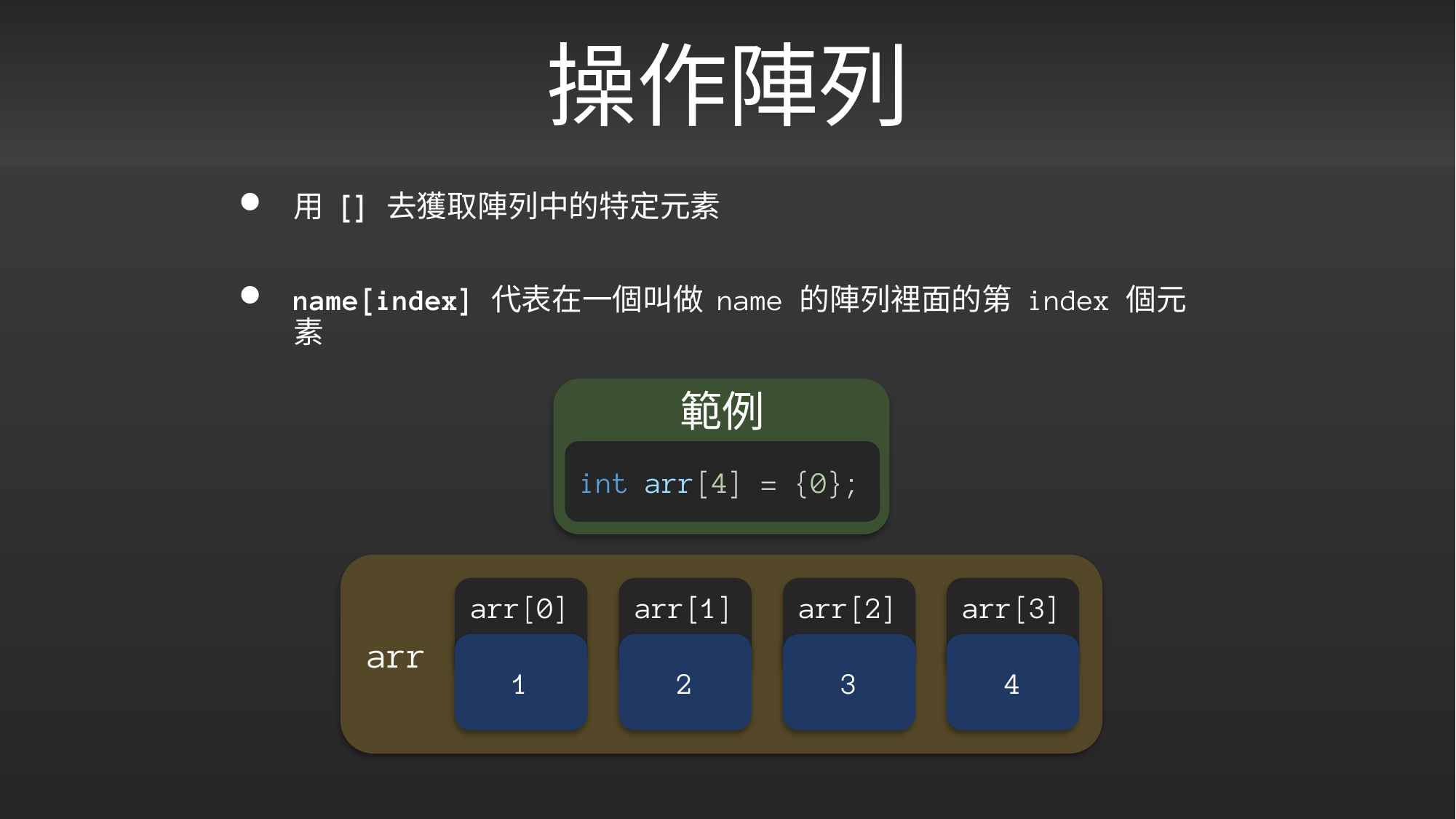

操作陣列
用 [] 去獲取陣列中的特定元素

name[index] 代表在一個叫做 name 的陣列裡面的第 index 個元素

範例
int arr[4] = {0};

arr[0]
1
arr[1]
2
arr[2]
3
arr[3]
4
arr